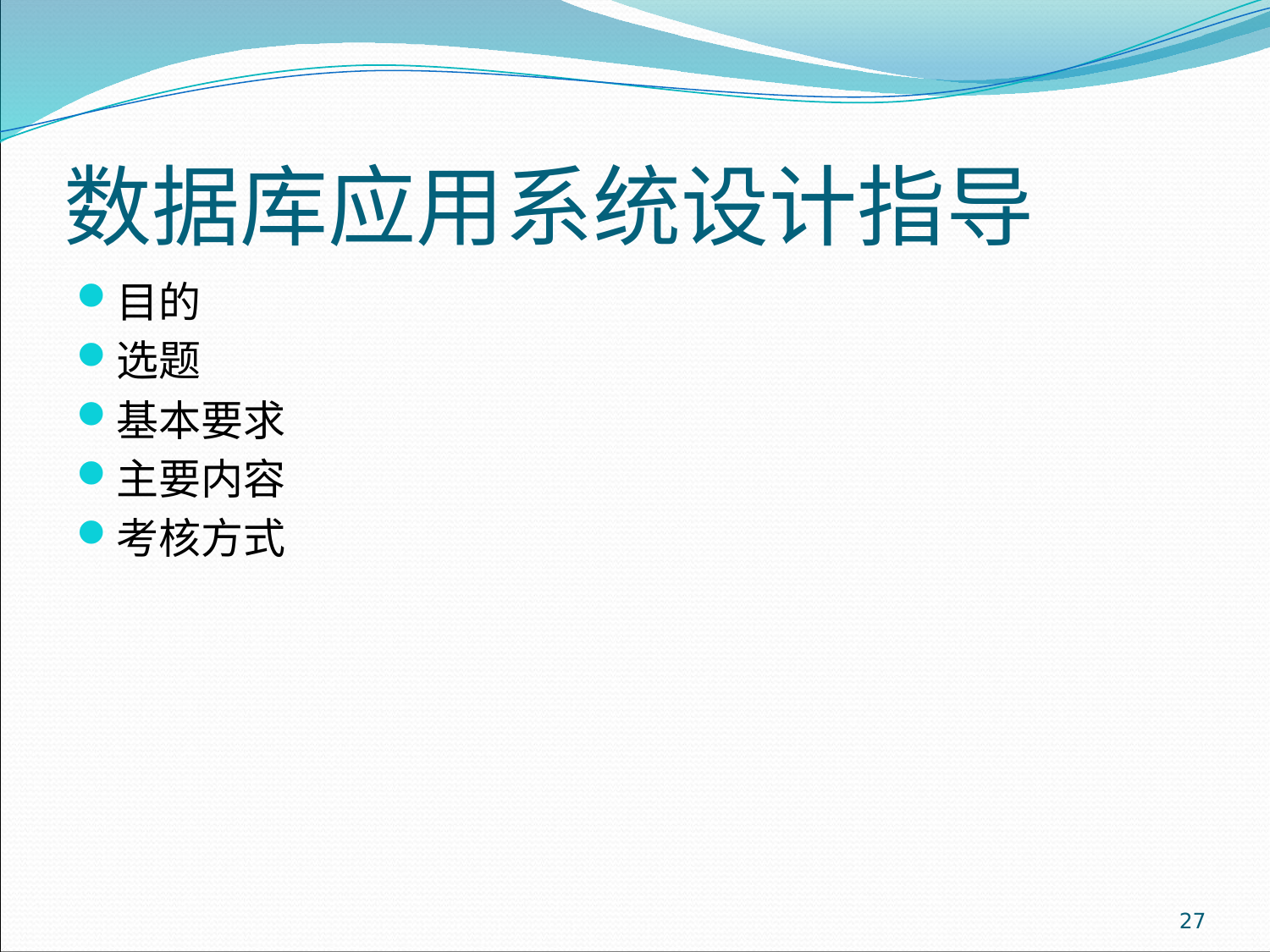

# 数据库应用系统设计指导
目的
选题
基本要求
主要内容
考核方式
27